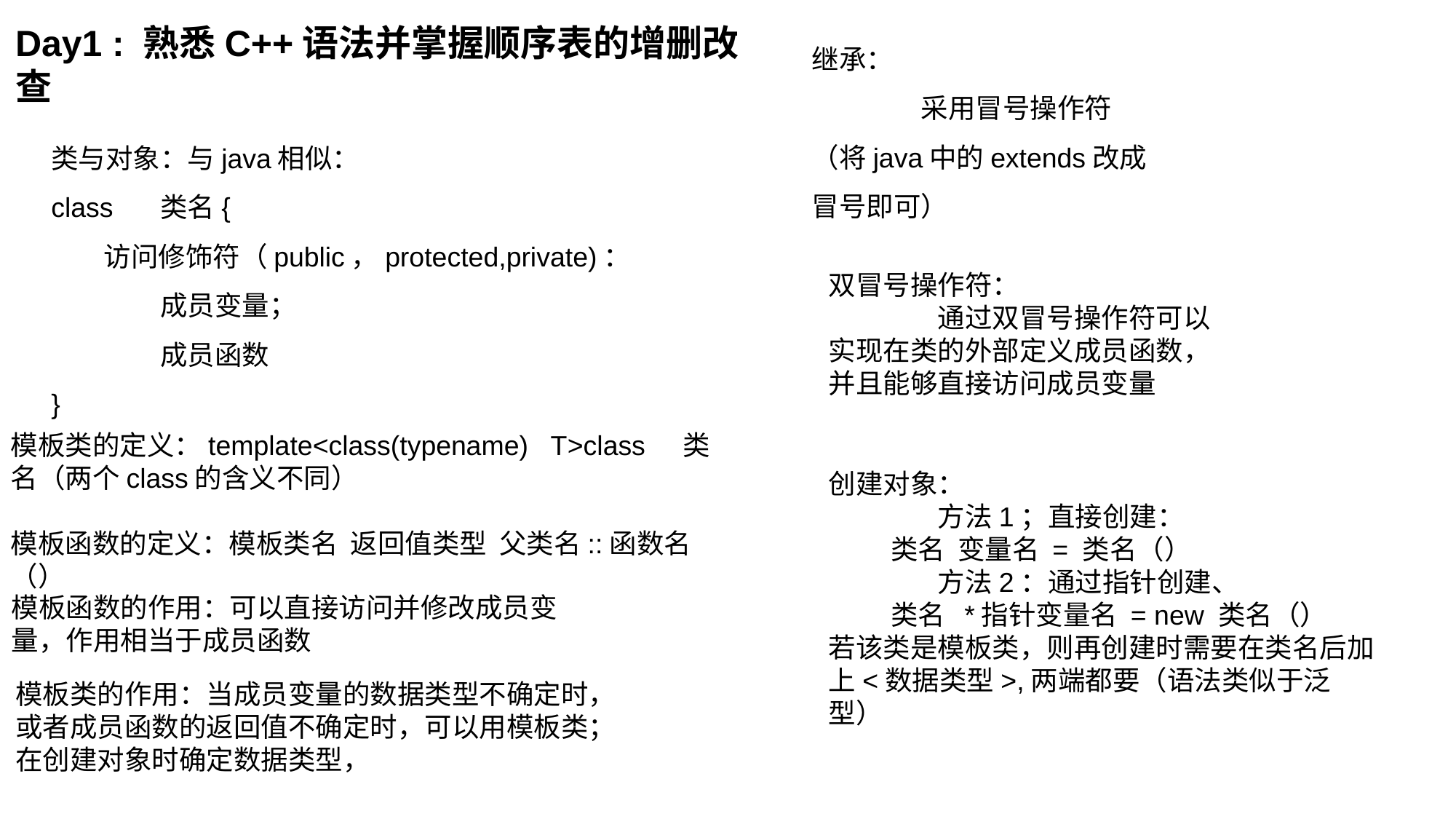

Day1 : 熟悉C++语法并掌握顺序表的增删改查
继承：
	采用冒号操作符（将java中的extends改成冒号即可）

类与对象：与java相似：
class	类名{
      访问修饰符（public，protected,private)：
	成员变量；
	成员函数
}
双冒号操作符：
	通过双冒号操作符可以实现在类的外部定义成员函数，并且能够直接访问成员变量
模板类的定义：template<class(typename)   T>class    类名（两个class的含义不同）
创建对象：
	方法1；直接创建：
         类名  变量名 = 类名（）
	方法2：通过指针创建、
         类名  *指针变量名 = new 类名（）
若该类是模板类，则再创建时需要在类名后加上<数据类型>,两端都要（语法类似于泛型）
模板函数的定义：模板类名  返回值类型  父类名::函数名（）
模板函数的作用：可以直接访问并修改成员变量，作用相当于成员函数
模板类的作用：当成员变量的数据类型不确定时，或者成员函数的返回值不确定时，可以用模板类；
在创建对象时确定数据类型，